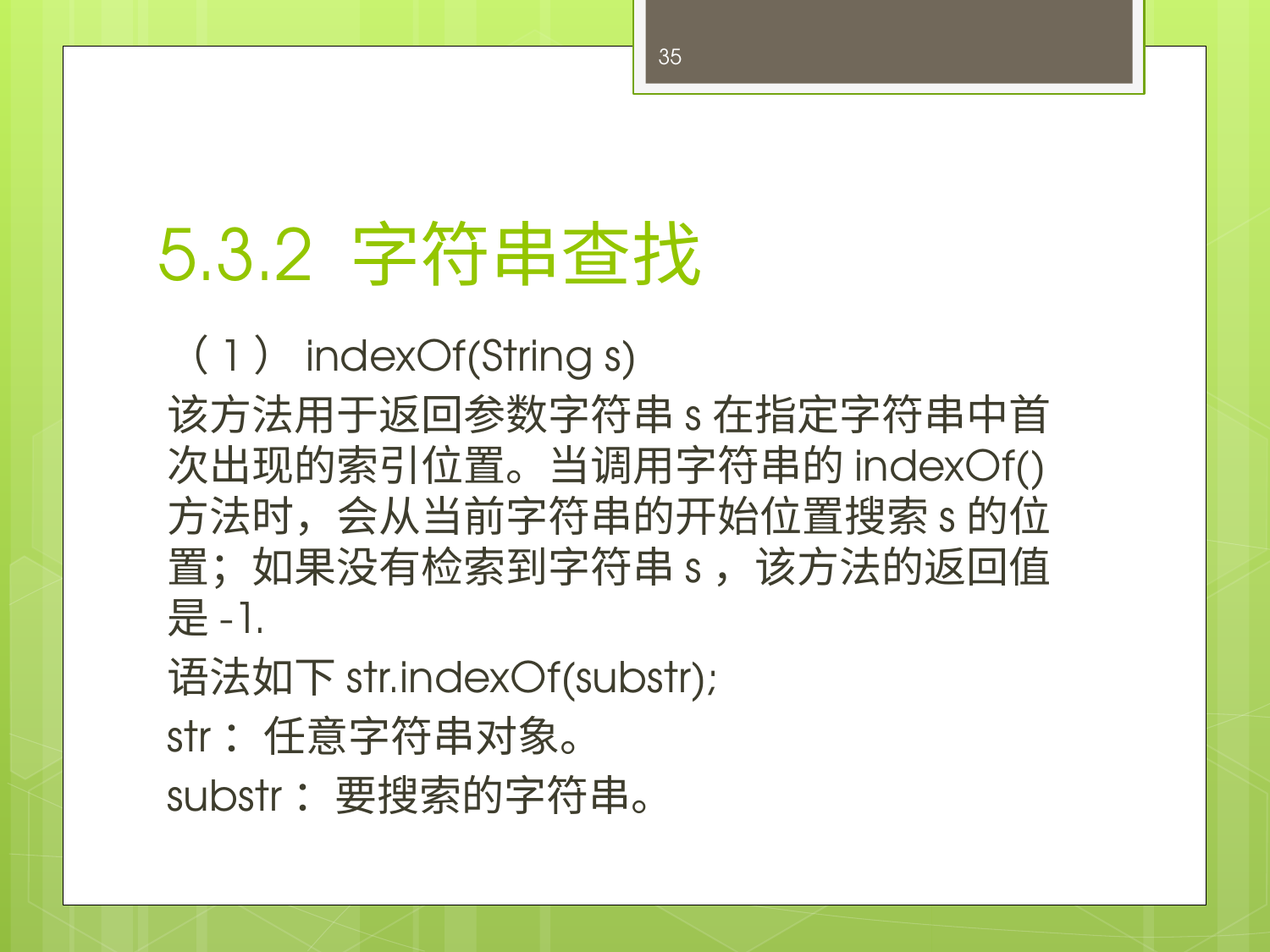

35
# 5.3.2 字符串查找
（1）indexOf(String s)
该方法用于返回参数字符串s在指定字符串中首次出现的索引位置。当调用字符串的indexOf()方法时，会从当前字符串的开始位置搜索s的位置；如果没有检索到字符串s，该方法的返回值是-1.
语法如下str.indexOf(substr);
str：任意字符串对象。
substr：要搜索的字符串。